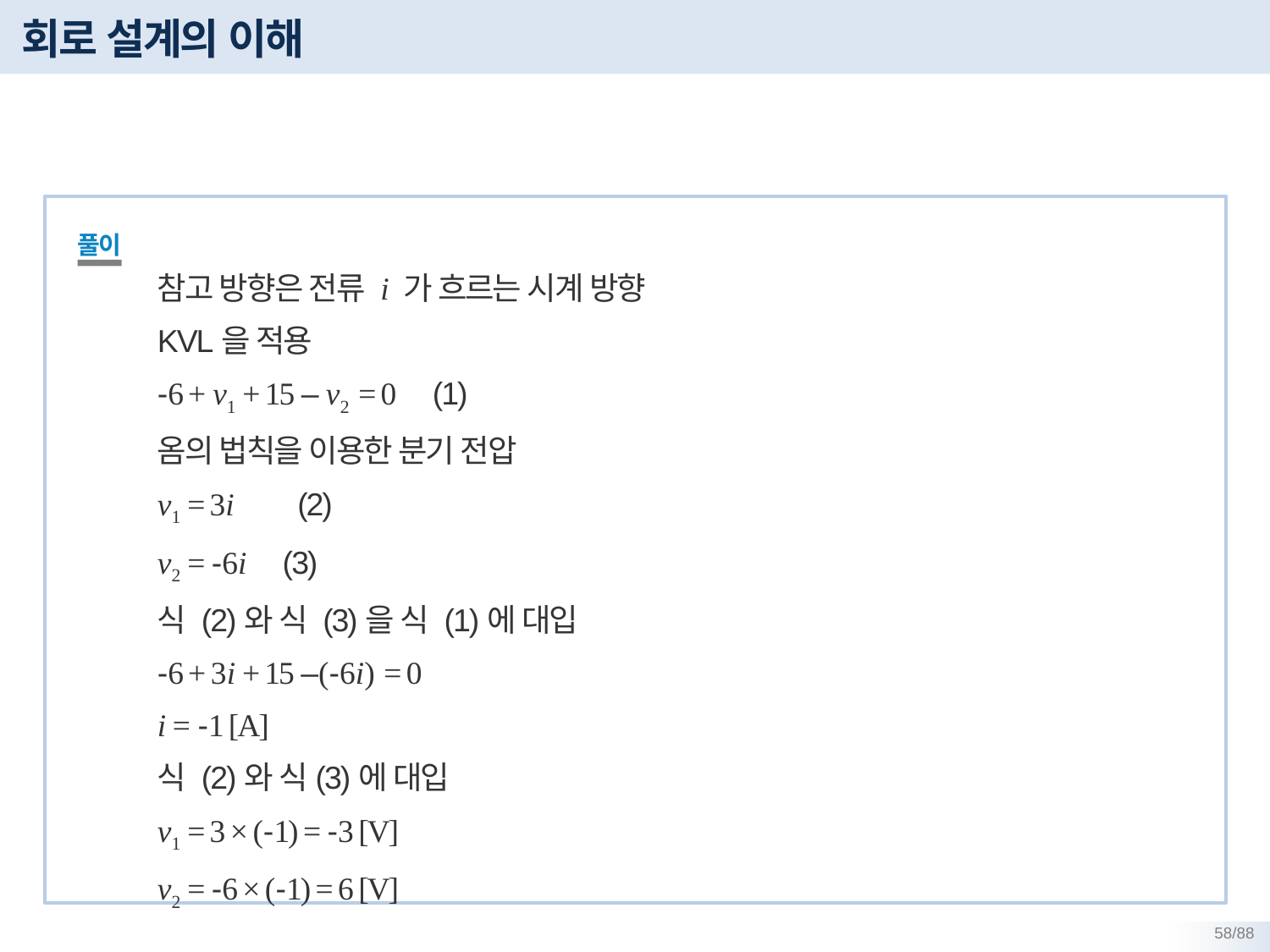

# 회로 설계의 이해

풀이

참고 방향은 전류 i 가 흐르는 시계 방향
KVL을 적용
-6 + v1 + 15 – v2 = 0     (1)
옴의 법칙을 이용한 분기 전압
v1 = 3i          (2)
v2 = -6i     (3)
식 (2)와 식 (3)을 식 (1)에 대입
-6 + 3i + 15 –(-6i) = 0
i = -1 [A]
식 (2)와 식(3)에 대입
v1 = 3 × (-1) = -3 [V]
v2 = -6 × (-1) = 6 [V]